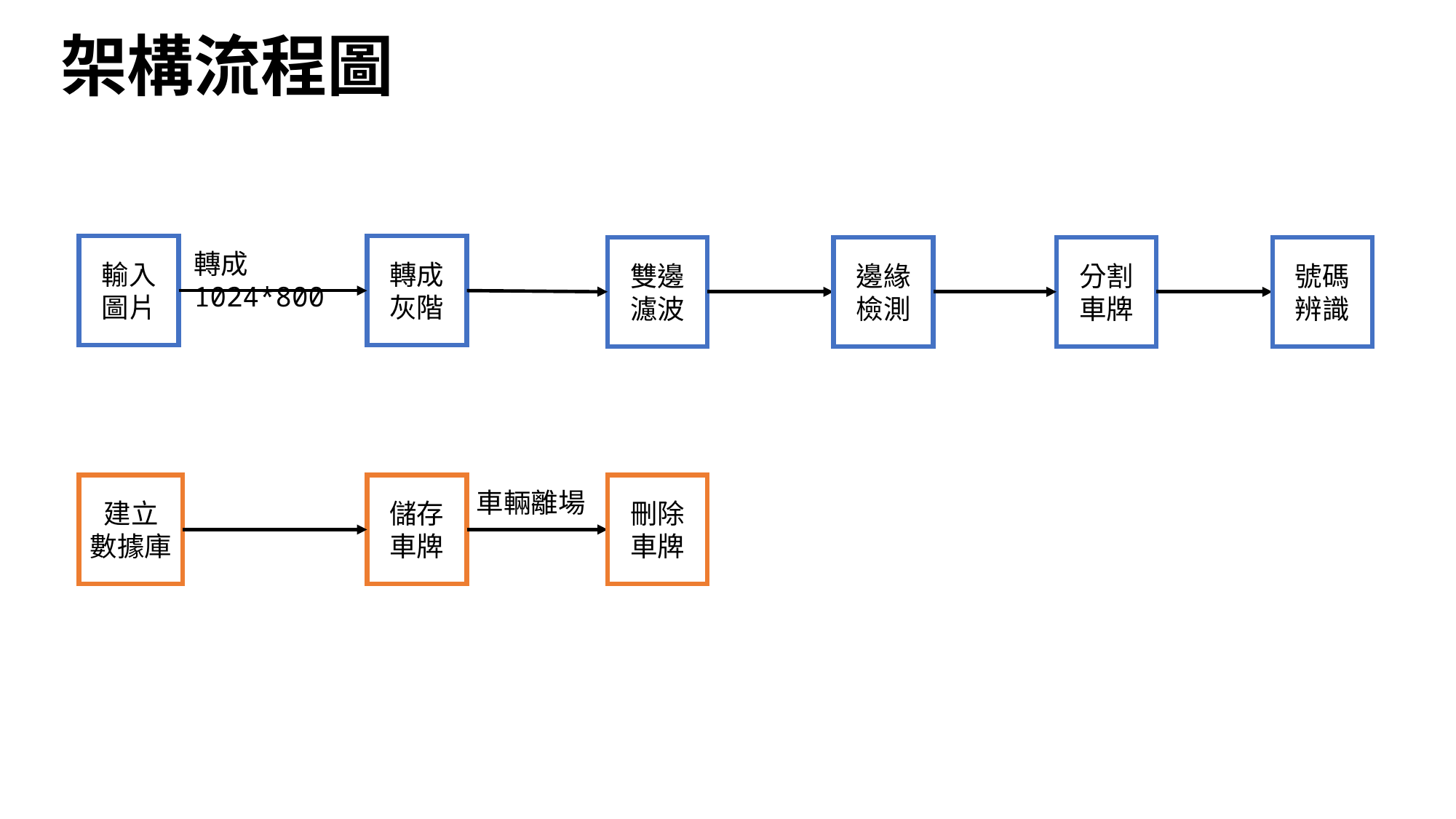

# 架構流程圖
輸入圖片
轉成灰階
雙邊濾波
邊緣檢測
分割車牌
號碼辨識
轉成1024*800
建立
數據庫
儲存車牌
刪除車牌
車輛離場